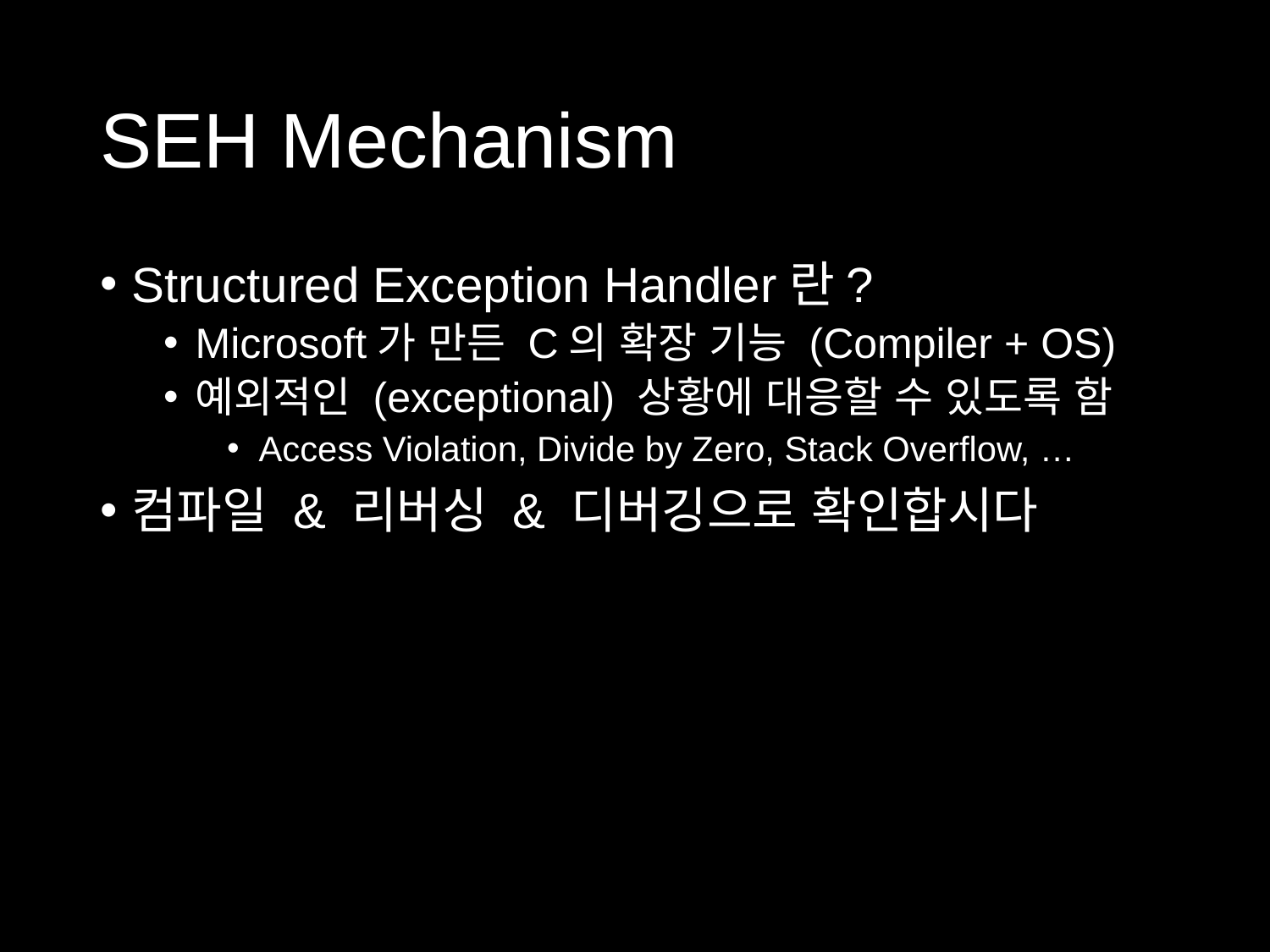

# SEH Mechanism
Structured Exception Handler란?
Microsoft가 만든 C의 확장 기능 (Compiler + OS)
예외적인 (exceptional) 상황에 대응할 수 있도록 함
Access Violation, Divide by Zero, Stack Overflow, …
컴파일 & 리버싱 & 디버깅으로 확인합시다